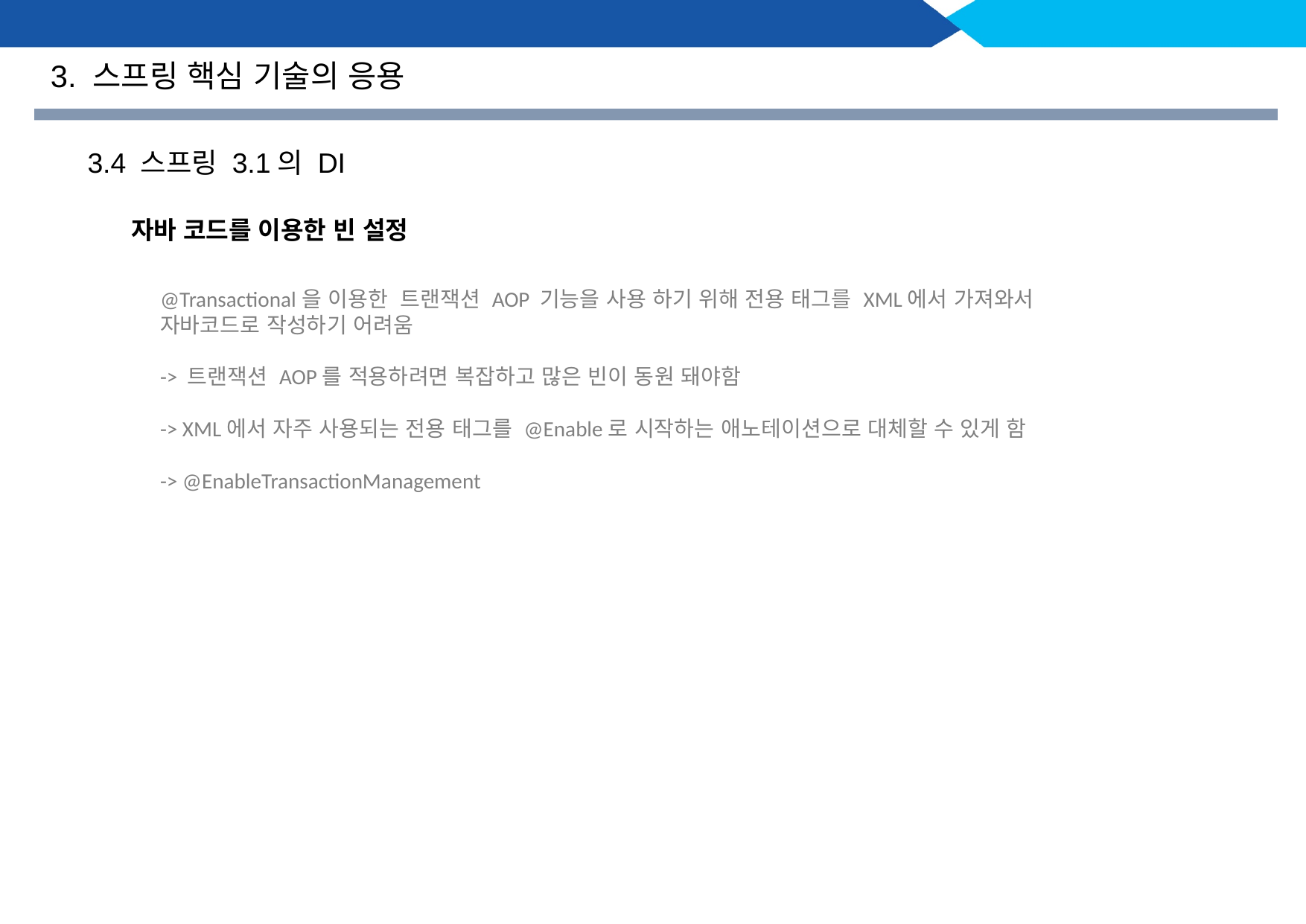

3. 스프링 핵심 기술의 응용
3.4 스프링 3.1의 DI
자바 코드를 이용한 빈 설정
@Transactional을 이용한  트랜잭션 AOP 기능을 사용 하기 위해 전용 태그를 XML에서 가져와서 자바코드로 작성하기 어려움

-> 트랜잭션 AOP를 적용하려면 복잡하고 많은 빈이 동원 돼야함

-> XML에서 자주 사용되는 전용 태그를 @Enable로 시작하는 애노테이션으로 대체할 수 있게 함

-> @EnableTransactionManagement